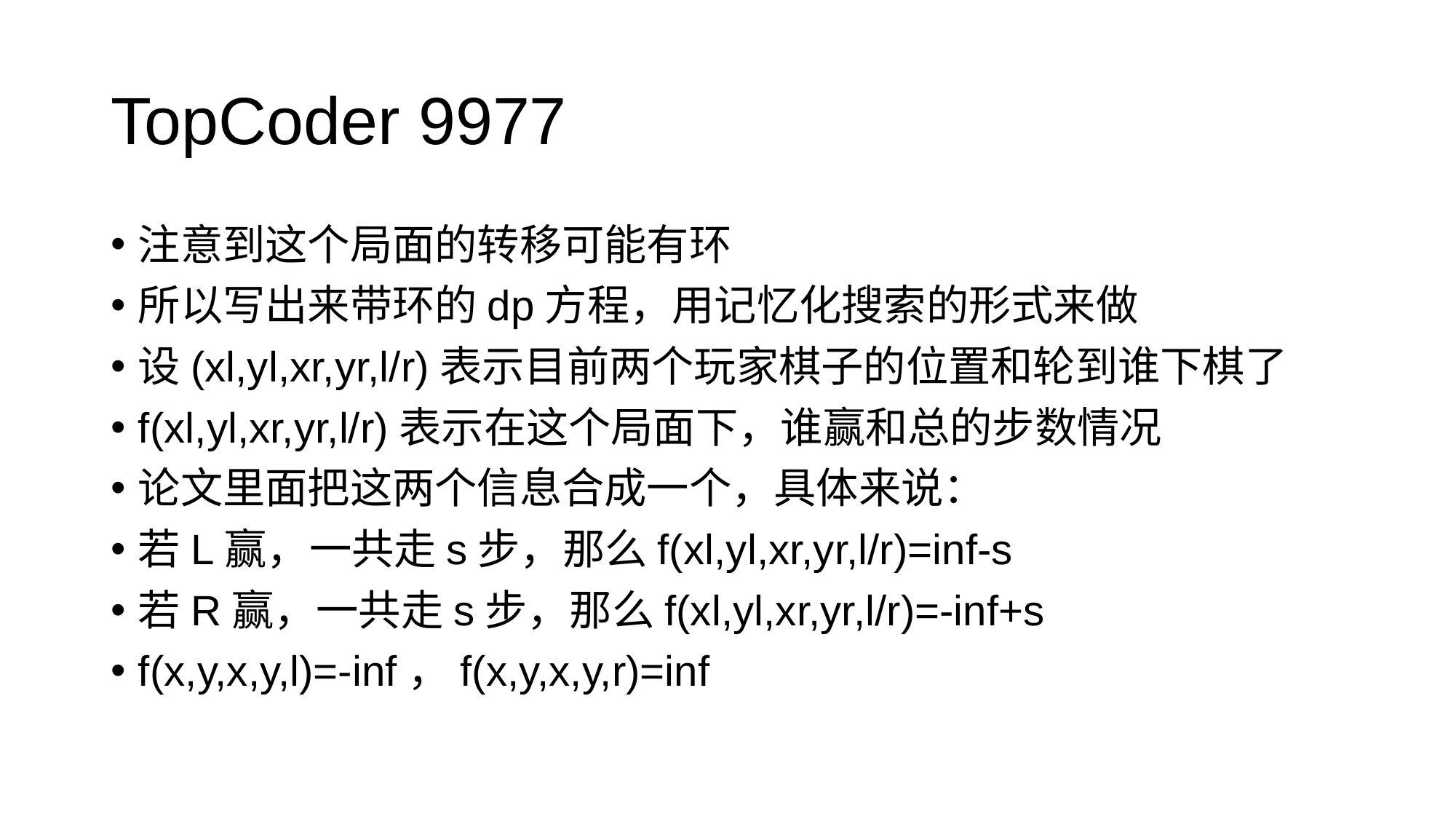

# TopCoder 9977
注意到这个局面的转移可能有环
所以写出来带环的dp方程，用记忆化搜索的形式来做
设(xl,yl,xr,yr,l/r)表示目前两个玩家棋子的位置和轮到谁下棋了
f(xl,yl,xr,yr,l/r)表示在这个局面下，谁赢和总的步数情况
论文里面把这两个信息合成一个，具体来说：
若L赢，一共走s步，那么f(xl,yl,xr,yr,l/r)=inf-s
若R赢，一共走s步，那么f(xl,yl,xr,yr,l/r)=-inf+s
f(x,y,x,y,l)=-inf，f(x,y,x,y,r)=inf